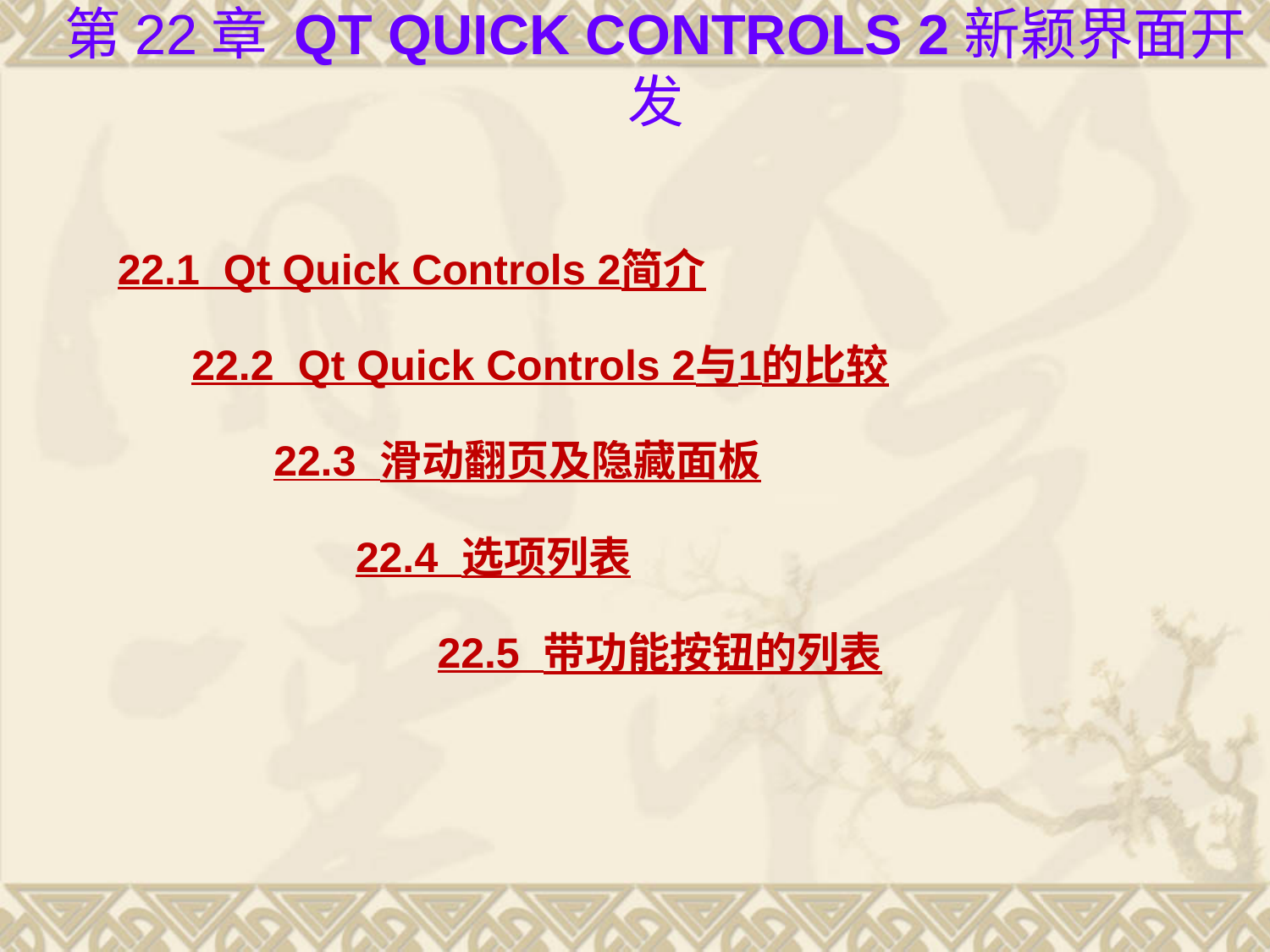

# 第22章 Qt Quick Controls 2新颖界面开发
22.1  Qt Quick Controls 2简介
22.2  Qt Quick Controls 2与1的比较
22.3  滑动翻页及隐藏面板
22.4  选项列表
22.5  带功能按钮的列表